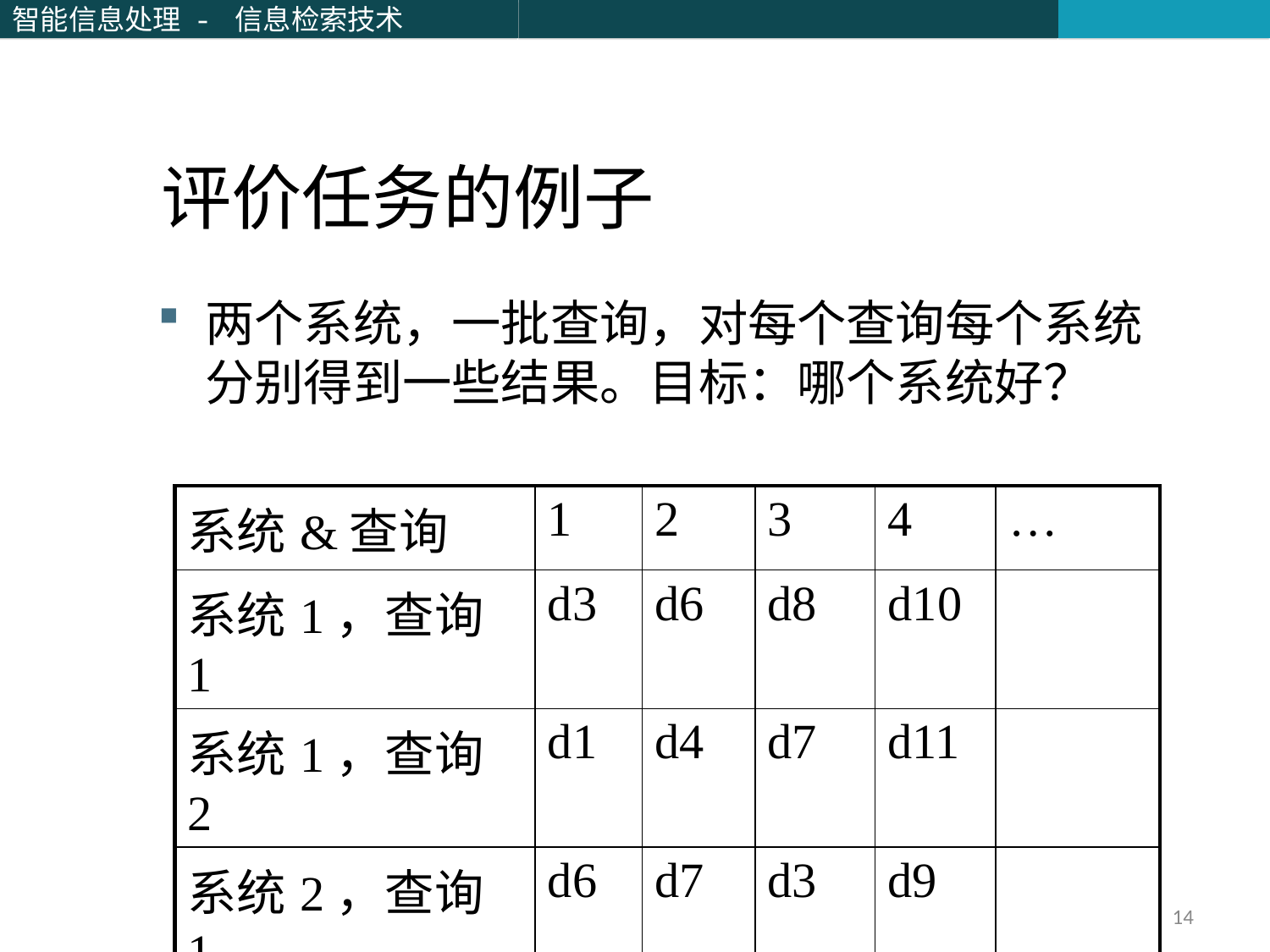

# 评价任务的例子
两个系统，一批查询，对每个查询每个系统分别得到一些结果。目标：哪个系统好？
| 系统&查询 | 1 | 2 | 3 | 4 | … |
| --- | --- | --- | --- | --- | --- |
| 系统1，查询1 | d3 | d6 | d8 | d10 |  |
| 系统1，查询2 | d1 | d4 | d7 | d11 |  |
| 系统2，查询1 | d6 | d7 | d3 | d9 |  |
| 系统2，查询2 | d1 | d2 | d4 | d13 |  |
14